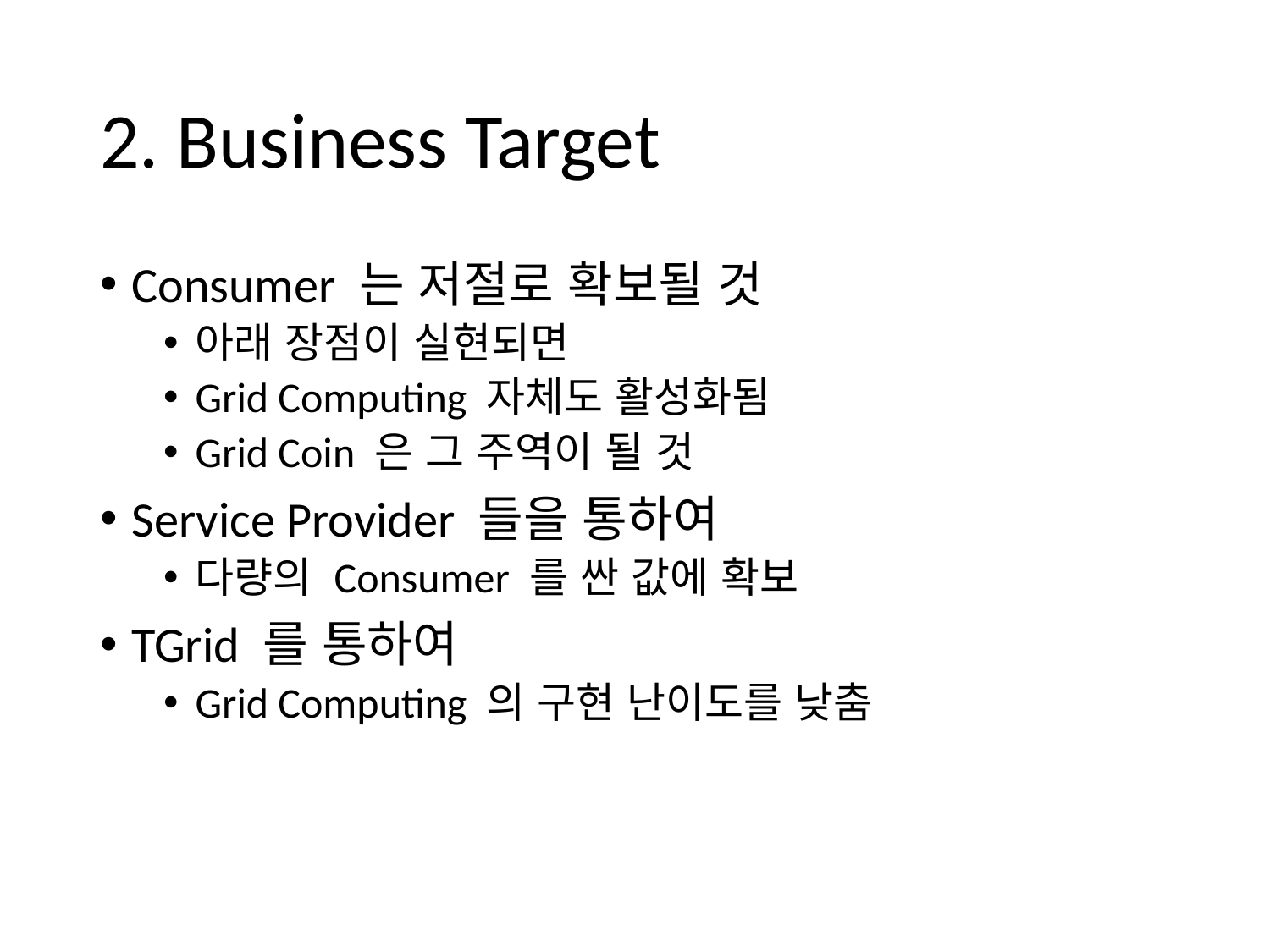

# 2. Business Target
Consumer 는 저절로 확보될 것
아래 장점이 실현되면
Grid Computing 자체도 활성화됨
Grid Coin 은 그 주역이 될 것
Service Provider 들을 통하여
다량의 Consumer 를 싼 값에 확보
TGrid 를 통하여
Grid Computing 의 구현 난이도를 낮춤